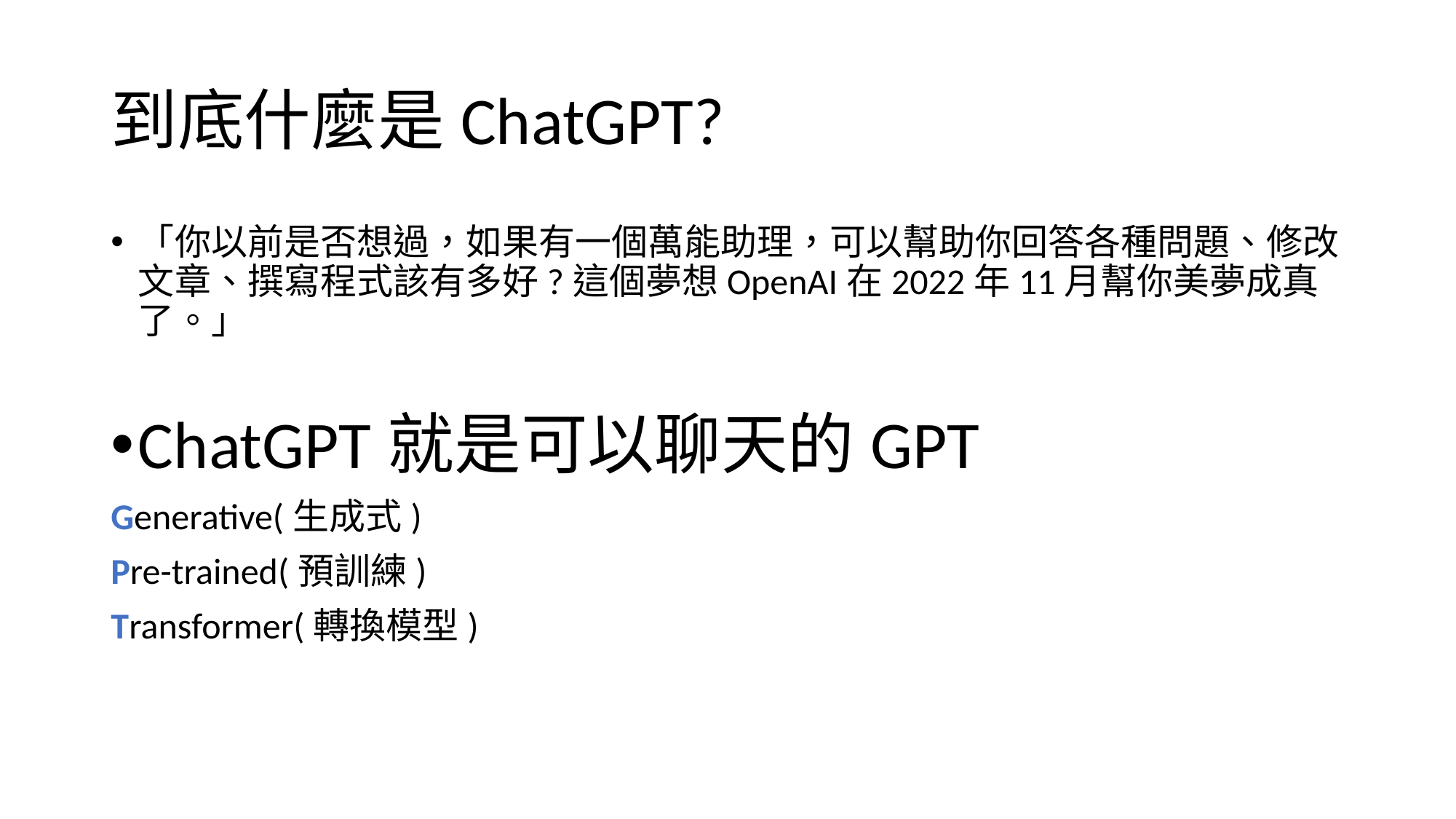

# 到底什麼是ChatGPT?
「你以前是否想過，如果有一個萬能助理，可以幫助你回答各種問題、修改文章、撰寫程式該有多好?這個夢想OpenAI在2022年11月幫你美夢成真了。」

ChatGPT就是可以聊天的GPT
Generative(生成式)
Pre-trained(預訓練)
Transformer(轉換模型)